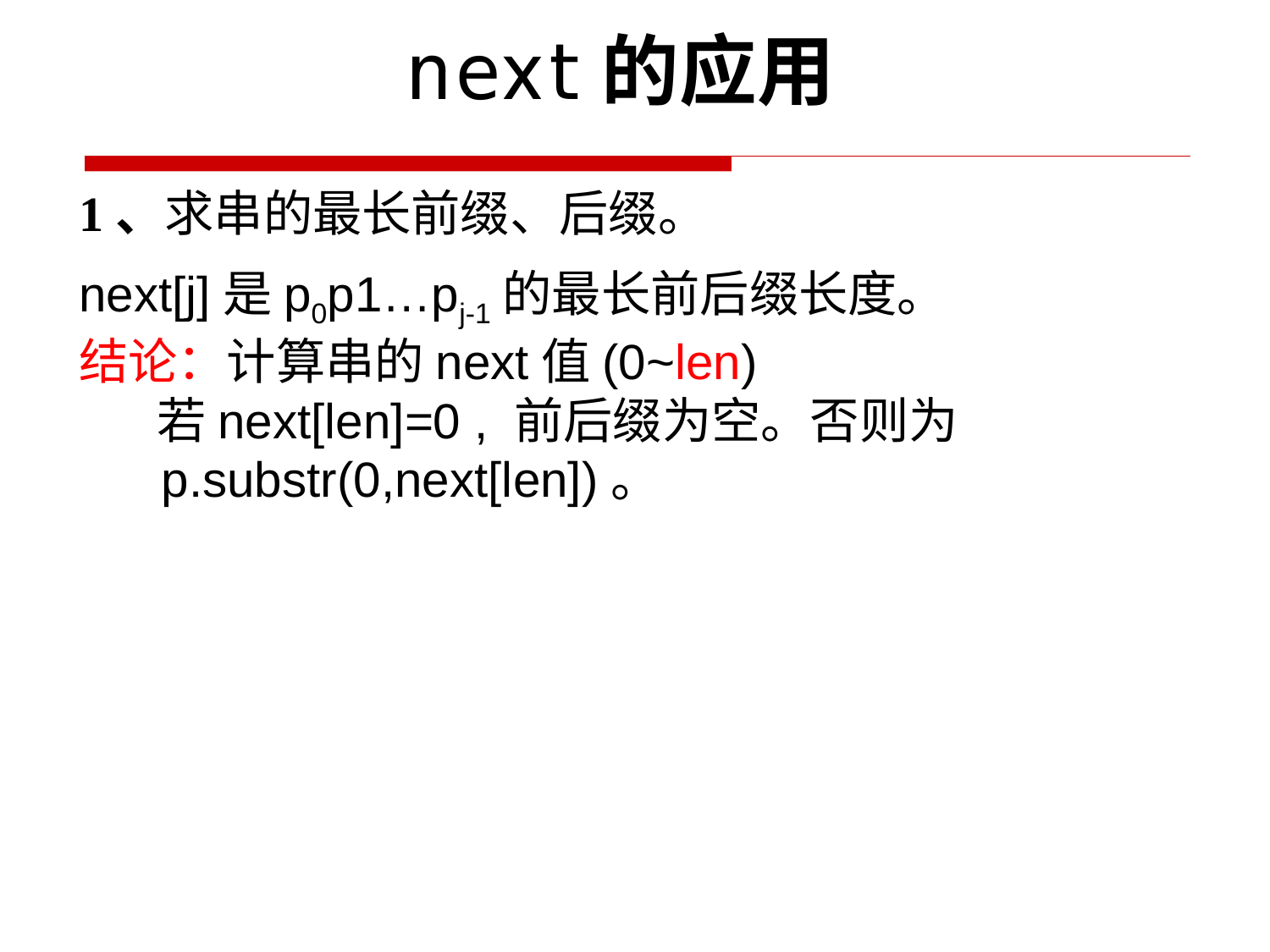

next的应用
1、求串的最长前缀、后缀。
next[j]是p0p1…pj-1的最长前后缀长度。
结论：计算串的next值(0~len)
      若next[len]=0 , 前后缀为空。否则为
      p.substr(0,next[len])。